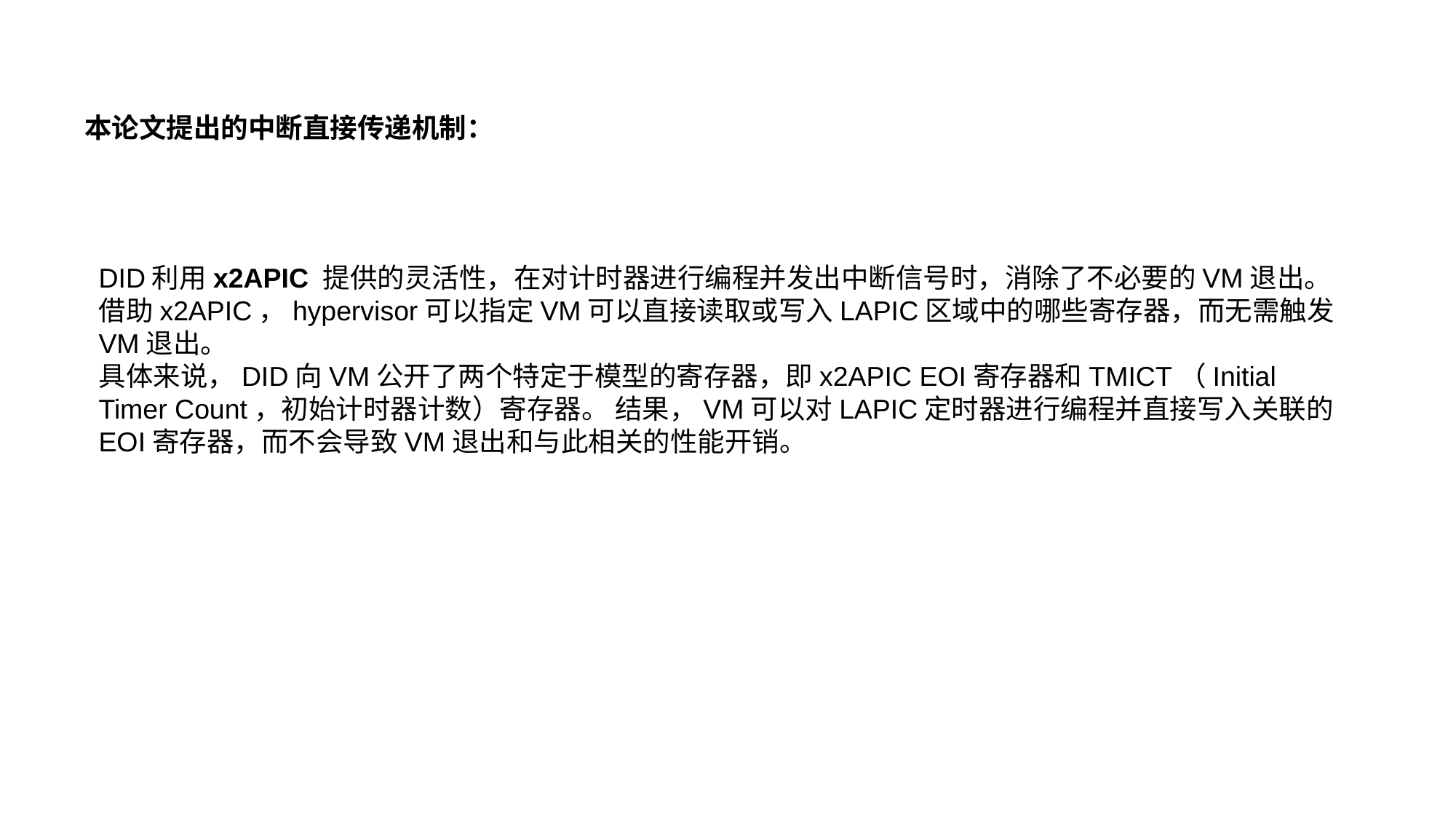

本论文提出的中断直接传递机制：

DID利用x2APIC 提供的灵活性，在对计时器进行编程并发出中断信号时，消除了不必要的VM退出。
借助x2APIC，hypervisor可以指定VM可以直接读取或写入LAPIC区域中的哪些寄存器，而无需触发VM退出。
具体来说，DID向VM公开了两个特定于模型的寄存器，即x2APIC EOI寄存器和TMICT（Initial Timer Count，初始计时器计数）寄存器。 结果，VM可以对LAPIC定时器进行编程并直接写入关联的EOI寄存器，而不会导致VM退出和与此相关的性能开销。